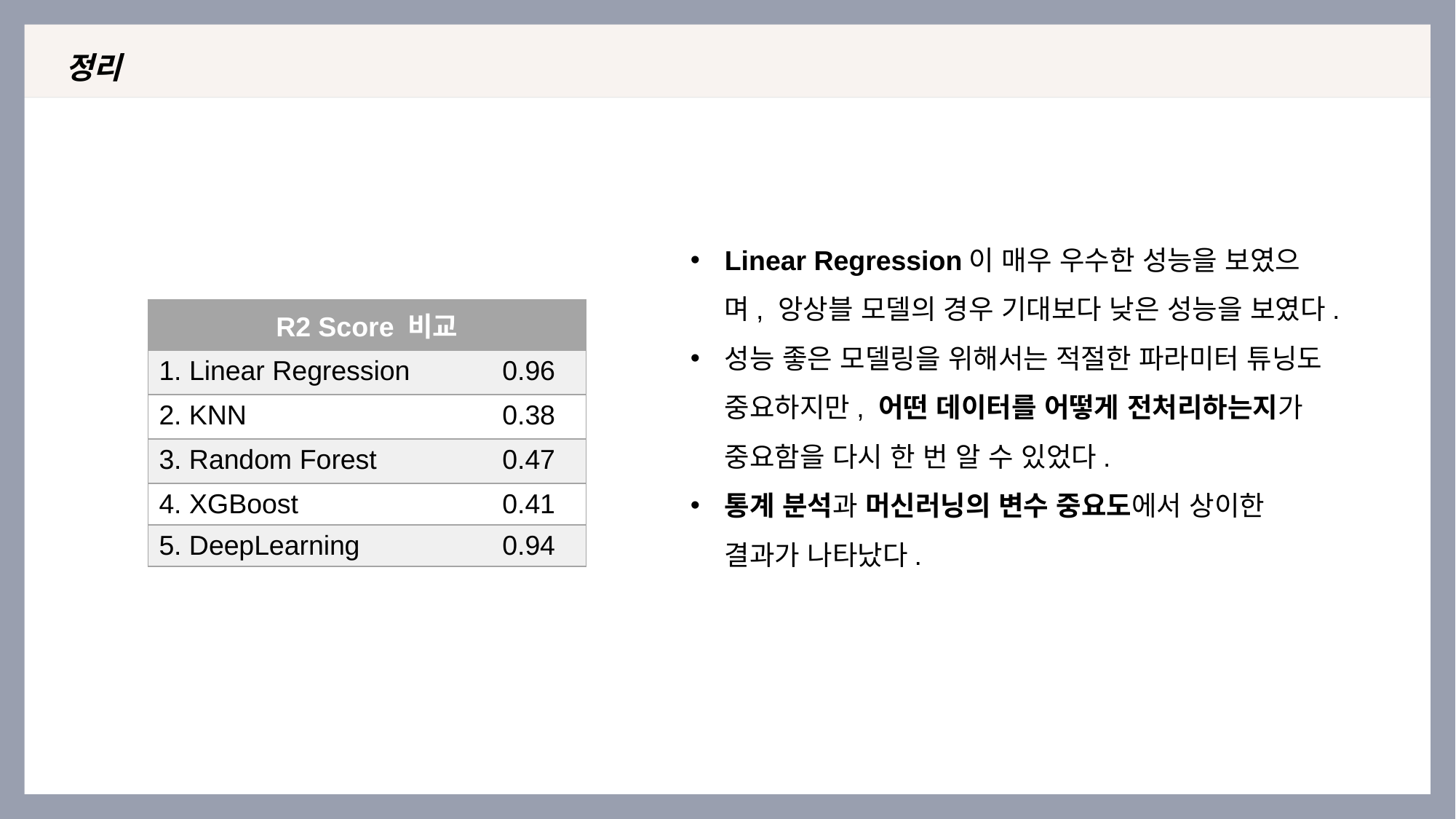

정리

Linear Regression이 매우 우수한 성능을 보였으며, 앙상블 모델의 경우 기대보다 낮은 성능을 보였다.
성능 좋은 모델링을 위해서는 적절한 파라미터 튜닝도 중요하지만, 어떤 데이터를 어떻게 전처리하는지가 중요함을 다시 한 번 알 수 있었다.
통계 분석과 머신러닝의 변수 중요도에서 상이한 결과가 나타났다.
| R2 Score 비교 |  |
| --- | --- |
| 1. Linear Regression | 0.96 |
| 2. KNN | 0.38 |
| 3. Random Forest | 0.47 |
| 4. XGBoost | 0.41 |
| 5. DeepLearning | 0.94 |